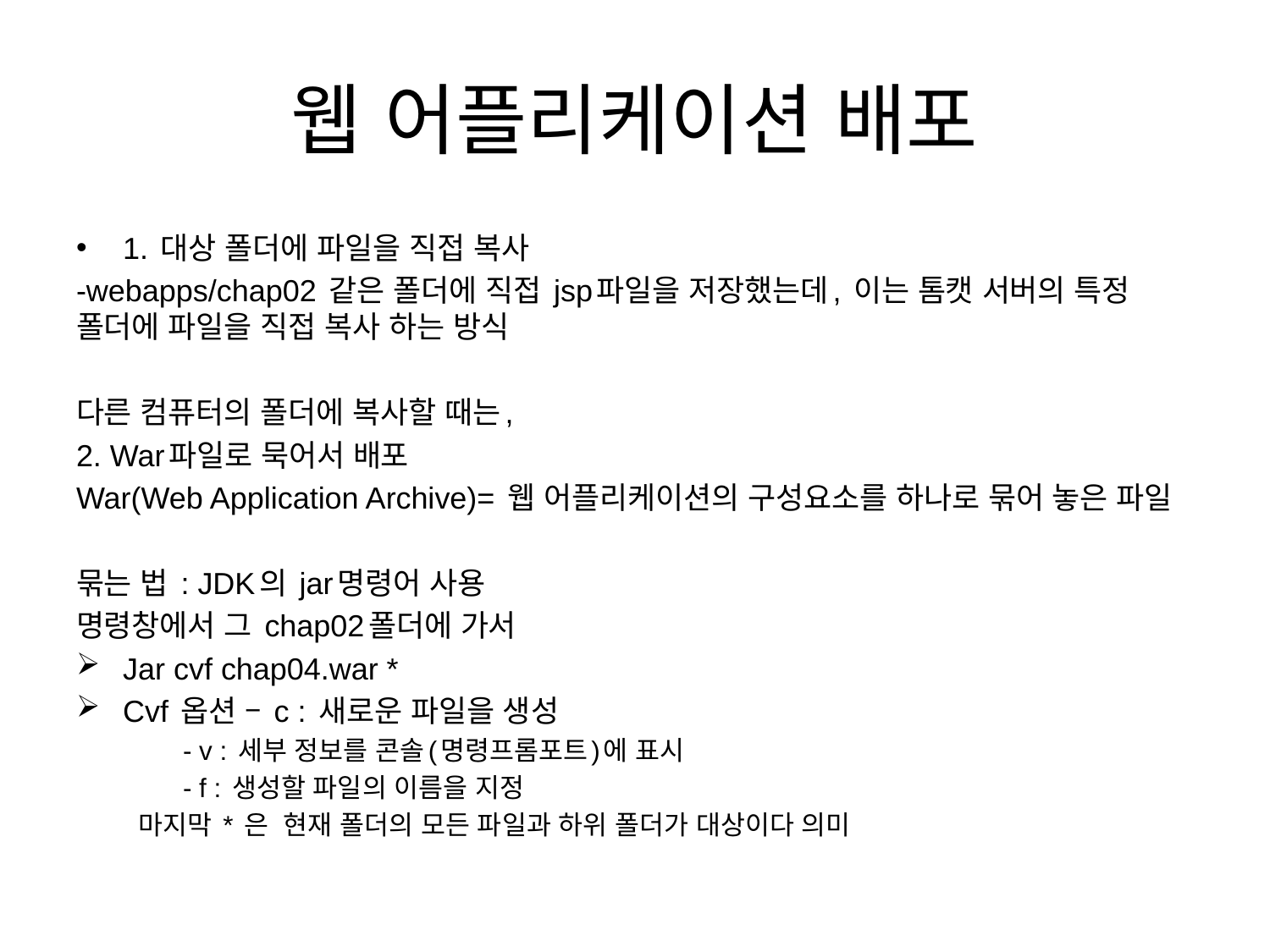

# 웹 어플리케이션 배포
1. 대상 폴더에 파일을 직접 복사
-webapps/chap02 같은 폴더에 직접 jsp파일을 저장했는데, 이는 톰캣 서버의 특정 폴더에 파일을 직접 복사 하는 방식

다른 컴퓨터의 폴더에 복사할 때는,
2. War파일로 묵어서 배포
War(Web Application Archive)= 웹 어플리케이션의 구성요소를 하나로 묶어 놓은 파일

묶는 법 : JDK의 jar명령어 사용
명령창에서 그 chap02폴더에 가서
Jar cvf chap04.war *
Cvf 옵션 – c : 새로운 파일을 생성
	      - v : 세부 정보를 콘솔(명령프롬포트)에 표시
	      - f : 생성할 파일의 이름을 지정
마지막 * 은  현재 폴더의 모든 파일과 하위 폴더가 대상이다 의미